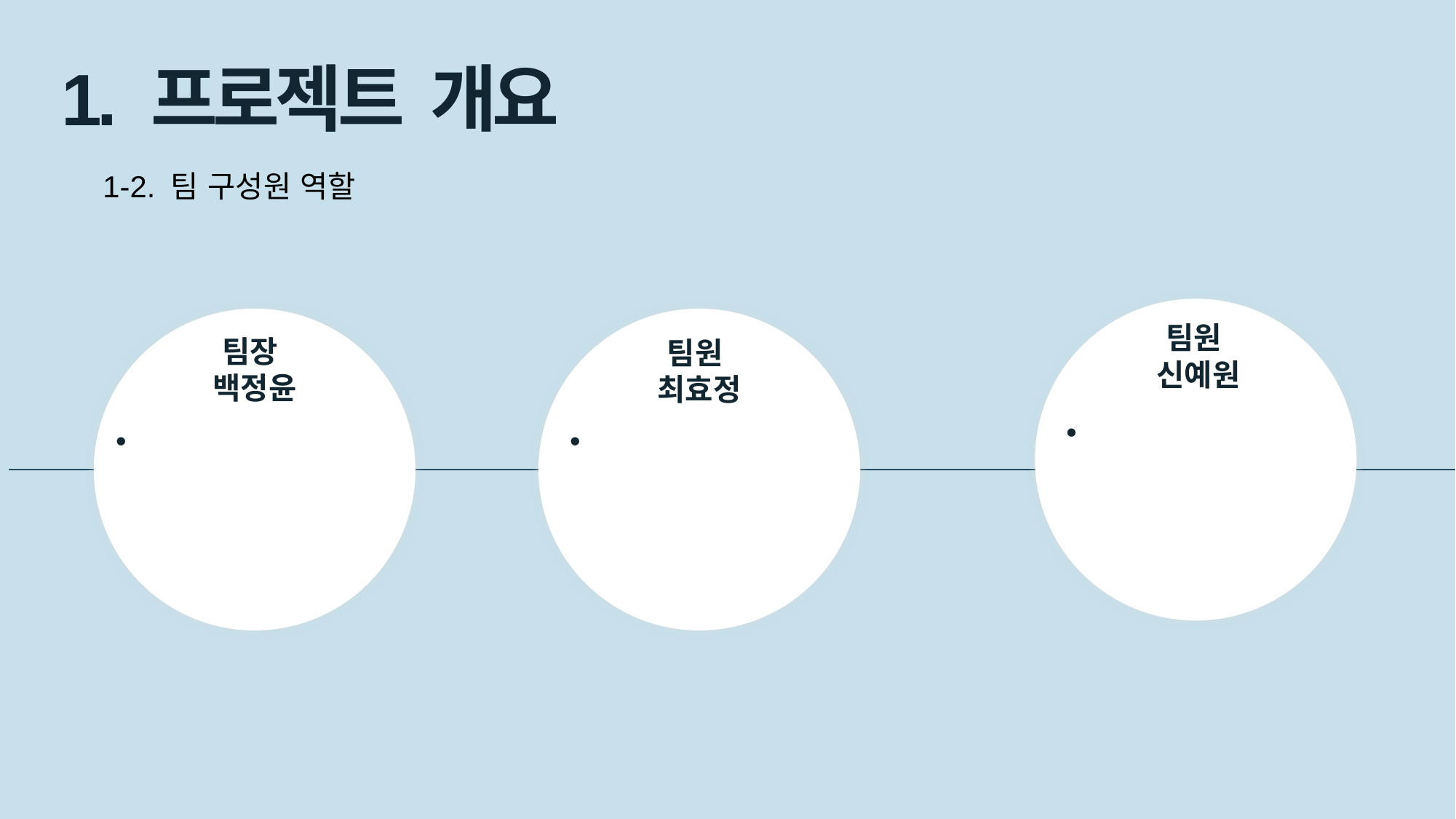

1. 프로젝트 개요
1-2. 팀 구성원 역할

팀원
신예원
팀장
백정윤
팀원
최효정